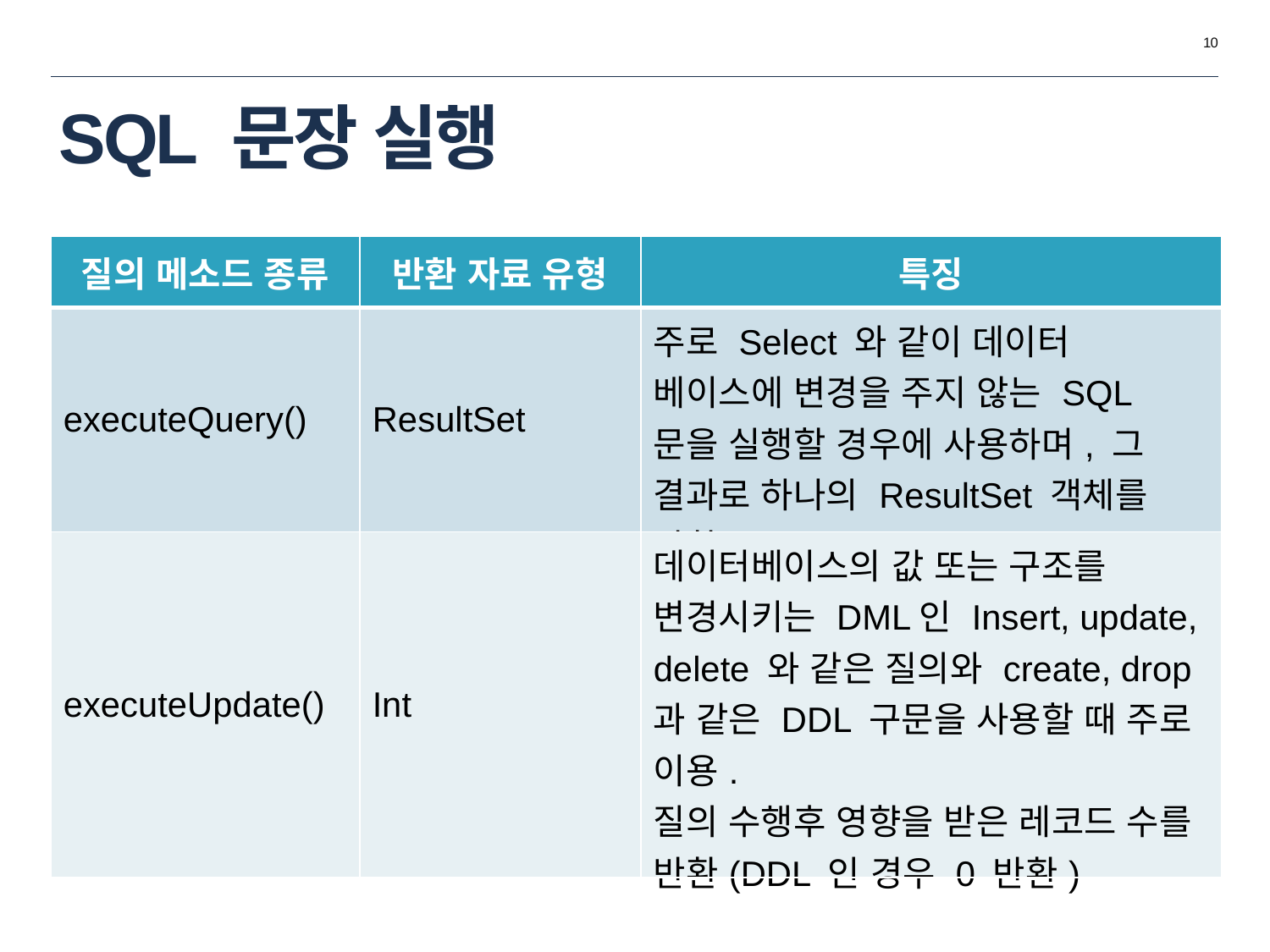

10
# SQL 문장 실행
| 질의 메소드 종류 | 반환 자료 유형 | 특징 |
| --- | --- | --- |
| executeQuery() | ResultSet | 주로 Select 와 같이 데이터 베이스에 변경을 주지 않는 SQL 문을 실행할 경우에 사용하며, 그 결과로 하나의 ResultSet 객체를 반환 |
| executeUpdate() | Int | 데이터베이스의 값 또는 구조를 변경시키는 DML인 Insert, update, delete 와 같은 질의와 create, drop 과 같은 DDL 구문을 사용할 때 주로 이용. 질의 수행후 영향을 받은 레코드 수를 반환(DDL 인 경우 0 반환) |